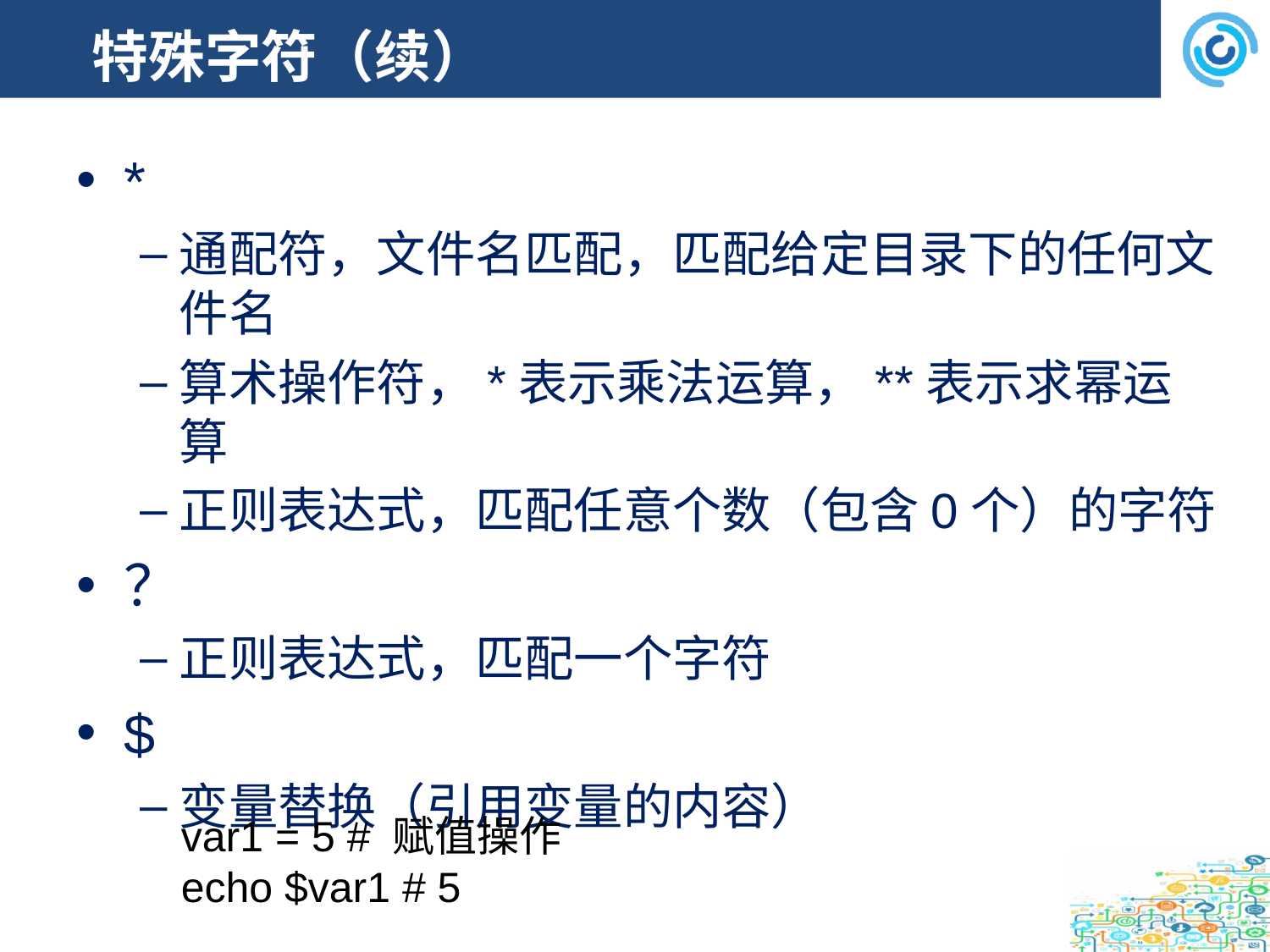

# 特殊字符（续）
*
通配符，文件名匹配，匹配给定目录下的任何文件名
算术操作符，*表示乘法运算，**表示求幂运算
正则表达式，匹配任意个数（包含0个）的字符
？
正则表达式，匹配一个字符
$
变量替换（引用变量的内容）
var1 = 5 # 赋值操作
echo $var1 # 5